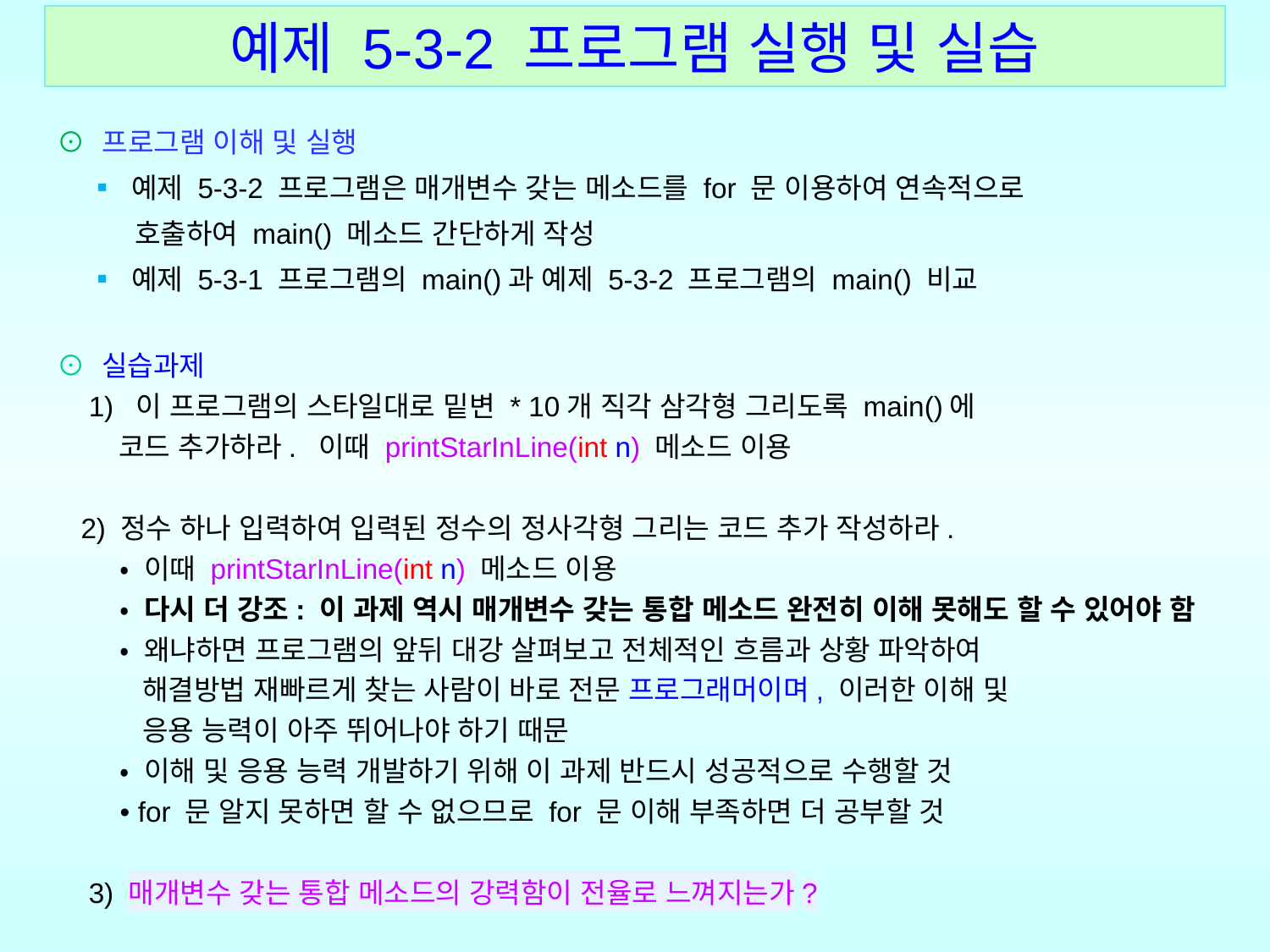

예제 5-3-2 프로그램 실행 및 실습
⊙ 프로그램 이해 및 실행
    ▪ 예제 5-3-2 프로그램은 매개변수 갖는 메소드를 for 문 이용하여 연속적으로
         호출하여 main() 메소드 간단하게 작성
    ▪ 예제 5-3-1 프로그램의 main()과 예제 5-3-2 프로그램의 main() 비교

⊙ 실습과제
    1)  이 프로그램의 스타일대로 밑변 * 10개 직각 삼각형 그리도록 main()에
       코드 추가하라.  이때 printStarInLine(int n) 메소드 이용

   2) 정수 하나 입력하여 입력된 정수의 정사각형 그리는 코드 추가 작성하라.
        • 이때 printStarInLine(int n) 메소드 이용
        • 다시 더 강조: 이 과제 역시 매개변수 갖는 통합 메소드 완전히 이해 못해도 할 수 있어야 함
        • 왜냐하면 프로그램의 앞뒤 대강 살펴보고 전체적인 흐름과 상황 파악하여
          해결방법 재빠르게 찾는 사람이 바로 전문 프로그래머이며, 이러한 이해 및
          응용 능력이 아주 뛰어나야 하기 때문
        • 이해 및 응용 능력 개발하기 위해 이 과제 반드시 성공적으로 수행할 것
        • for 문 알지 못하면 할 수 없으므로 for 문 이해 부족하면 더 공부할 것

    3) 매개변수 갖는 통합 메소드의 강력함이 전율로 느껴지는가?